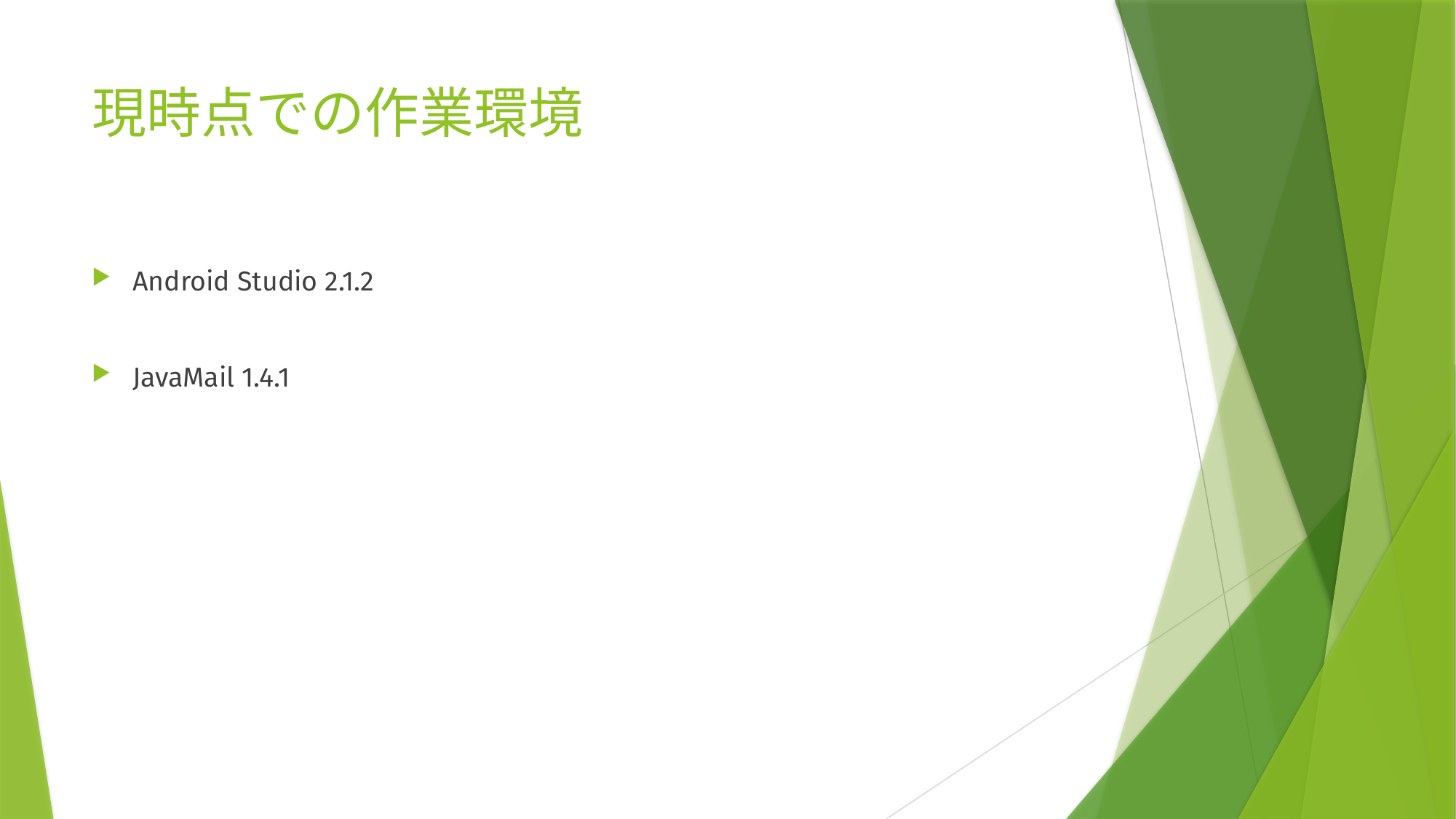

# 現時点での作業環境
Android Studio 2.1.2

JavaMail 1.4.1